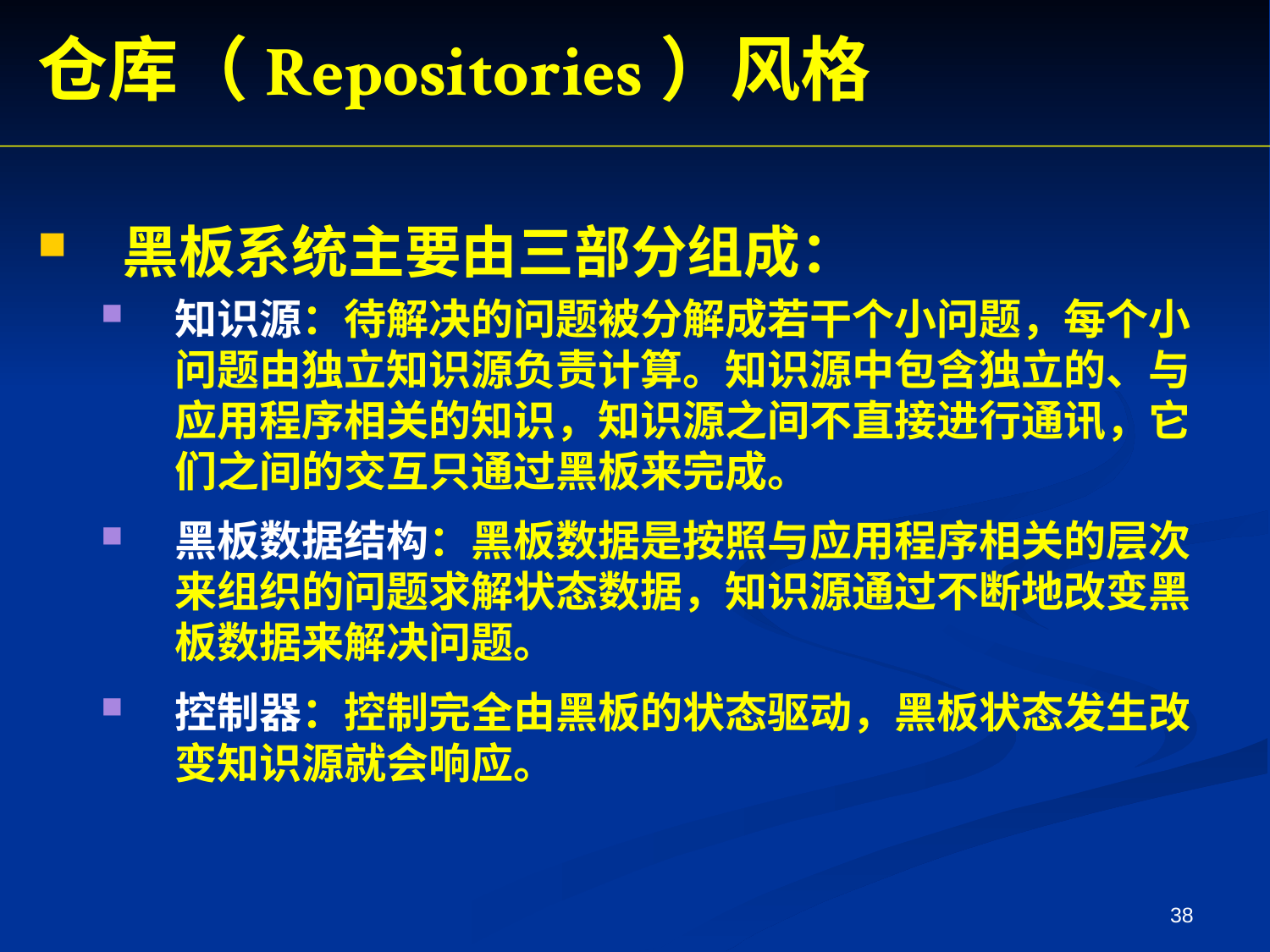

仓库（Repositories）风格

黑板系统主要由三部分组成：
知识源：待解决的问题被分解成若干个小问题，每个小问题由独立知识源负责计算。知识源中包含独立的、与应用程序相关的知识，知识源之间不直接进行通讯，它们之间的交互只通过黑板来完成。
黑板数据结构：黑板数据是按照与应用程序相关的层次来组织的问题求解状态数据，知识源通过不断地改变黑板数据来解决问题。
控制器：控制完全由黑板的状态驱动，黑板状态发生改变知识源就会响应。
38